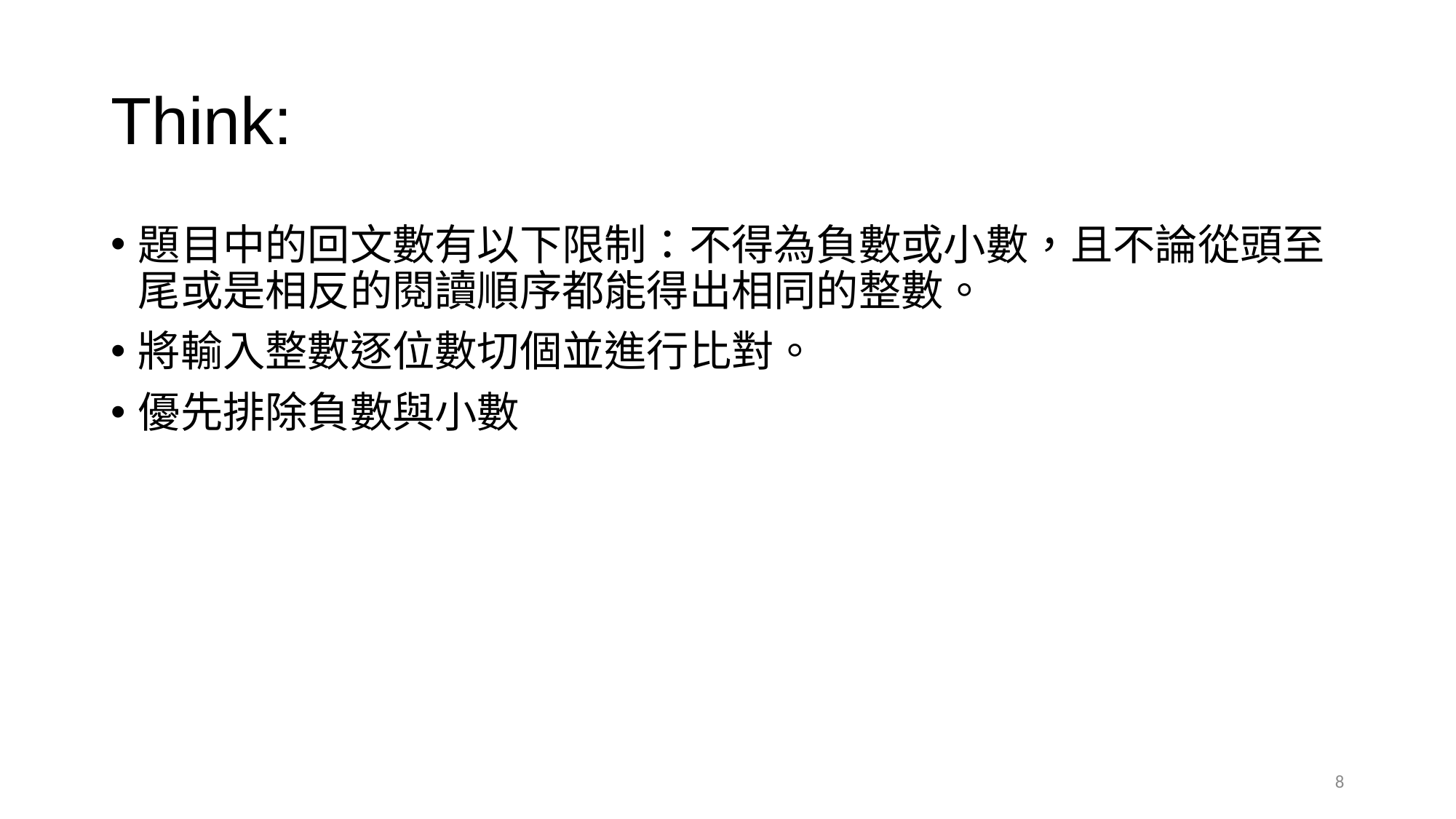

# Think:
題目中的回文數有以下限制：不得為負數或小數，且不論從頭至尾或是相反的閱讀順序都能得出相同的整數。
將輸入整數逐位數切個並進行比對。
優先排除負數與小數
8